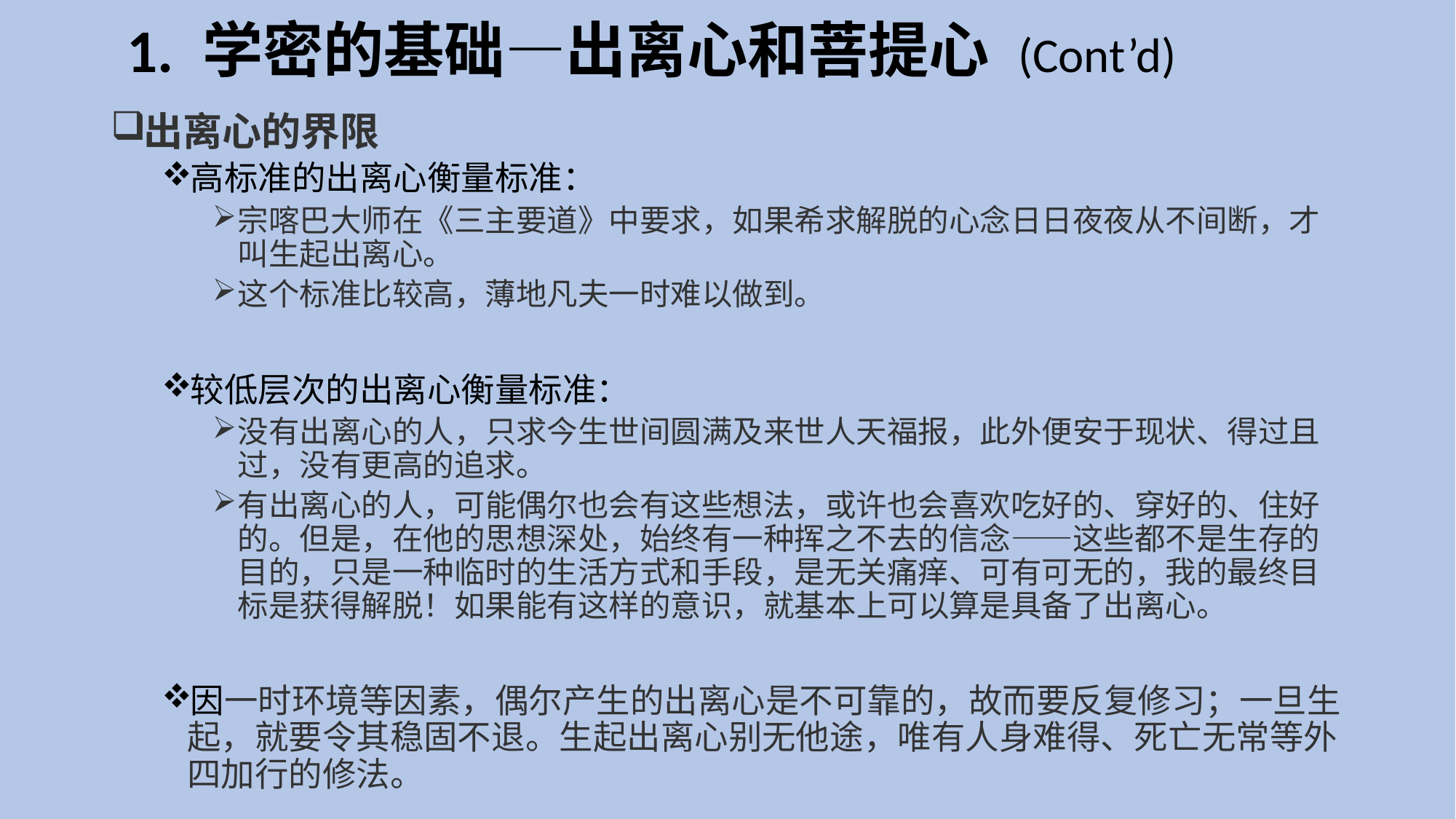

# 1. 学密的基础—出离心和菩提心 (Cont’d)
出离心的界限
高标准的出离心衡量标准：
宗喀巴大师在《三主要道》中要求，如果希求解脱的心念日日夜夜从不间断，才叫生起出离心。
这个标准比较高，薄地凡夫一时难以做到。

较低层次的出离心衡量标准：
没有出离心的人，只求今生世间圆满及来世人天福报，此外便安于现状、得过且过，没有更高的追求。
有出离心的人，可能偶尔也会有这些想法，或许也会喜欢吃好的、穿好的、住好的。但是，在他的思想深处，始终有一种挥之不去的信念——这些都不是生存的目的，只是一种临时的生活方式和手段，是无关痛痒、可有可无的，我的最终目标是获得解脱！如果能有这样的意识，就基本上可以算是具备了出离心。

因一时环境等因素，偶尔产生的出离心是不可靠的，故而要反复修习；一旦生起，就要令其稳固不退。生起出离心别无他途，唯有人身难得、死亡无常等外四加行的修法。